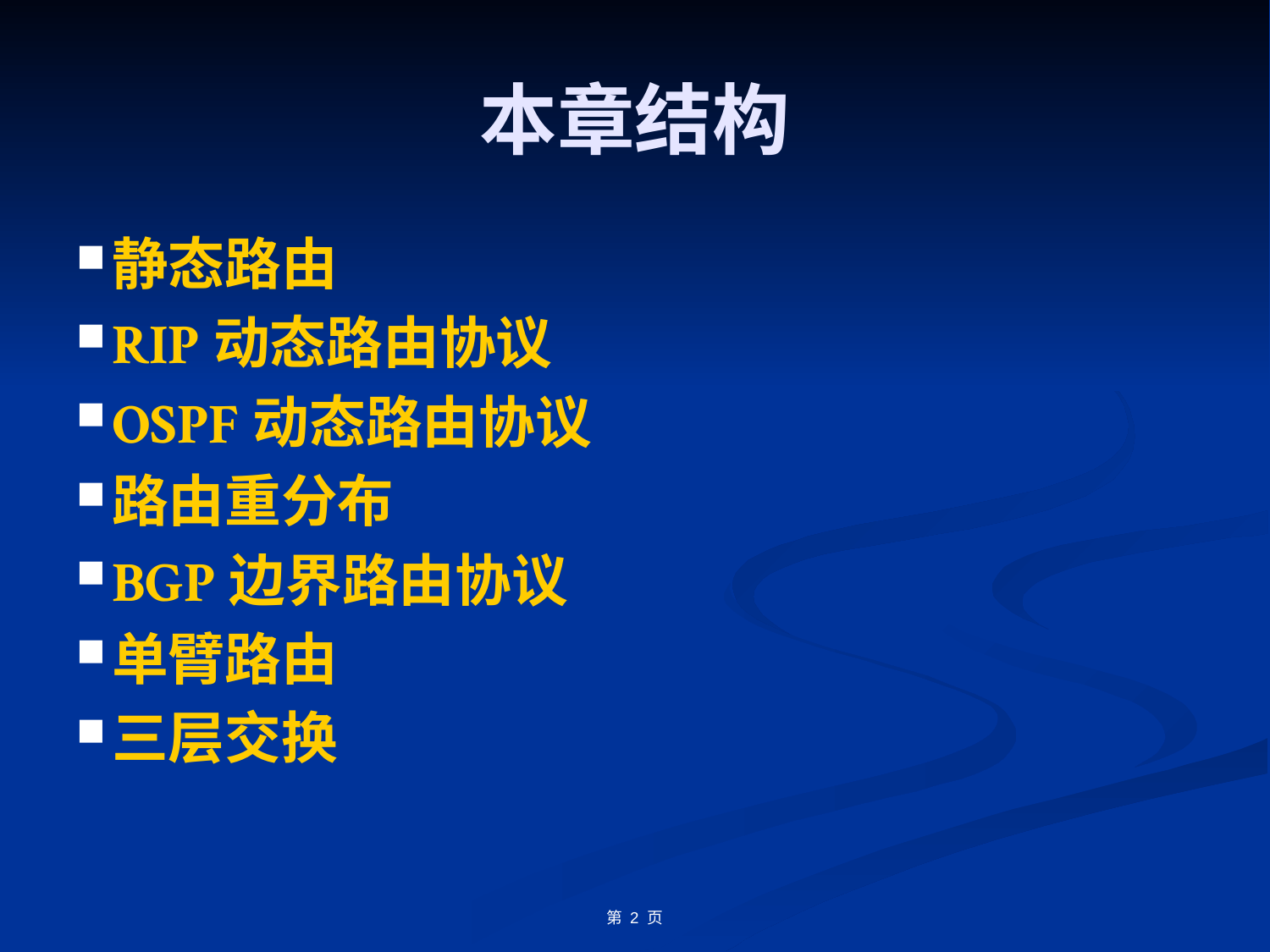

# 本章结构
静态路由
RIP动态路由协议
OSPF动态路由协议
路由重分布
BGP边界路由协议
单臂路由
三层交换

第 2 页